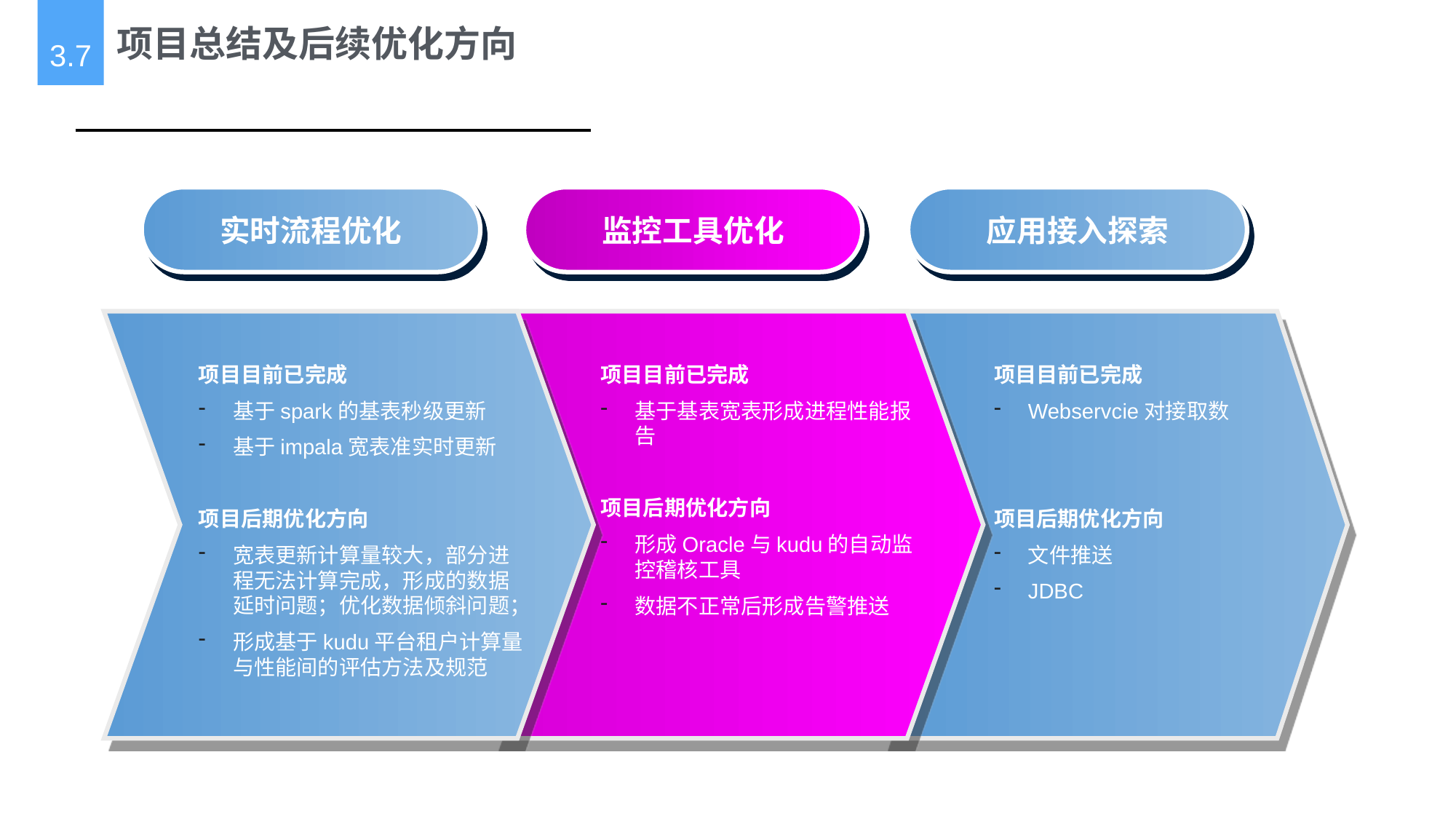

项目总结及后续优化方向
3.7
实时流程优化
监控工具优化
应用接入探索

项目目前已完成
基于spark的基表秒级更新
基于impala宽表准实时更新

项目后期优化方向
宽表更新计算量较大，部分进程无法计算完成，形成的数据延时问题；优化数据倾斜问题；
形成基于kudu平台租户计算量与性能间的评估方法及规范

项目目前已完成
基于基表宽表形成进程性能报告

项目后期优化方向
形成Oracle与kudu的自动监控稽核工具
数据不正常后形成告警推送

项目目前已完成
Webservcie对接取数

项目后期优化方向
文件推送
JDBC